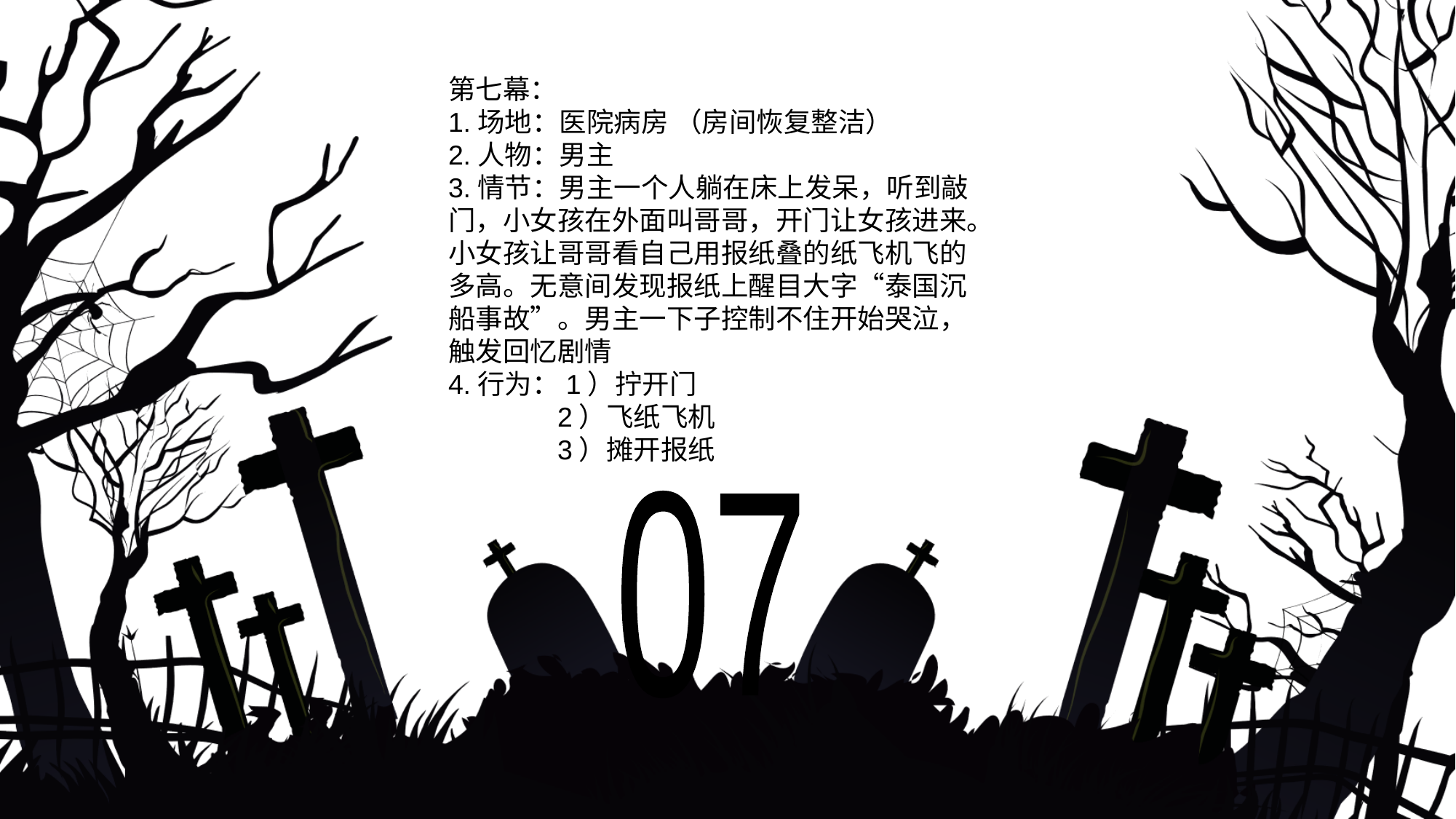

第七幕：
1.场地：医院病房 （房间恢复整洁）
2.人物：男主
3.情节：男主一个人躺在床上发呆，听到敲门，小女孩在外面叫哥哥，开门让女孩进来。小女孩让哥哥看自己用报纸叠的纸飞机飞的多高。无意间发现报纸上醒目大字“泰国沉船事故”。男主一下子控制不住开始哭泣，触发回忆剧情
4.行为：1）拧开门
	2）飞纸飞机
	3）摊开报纸
07